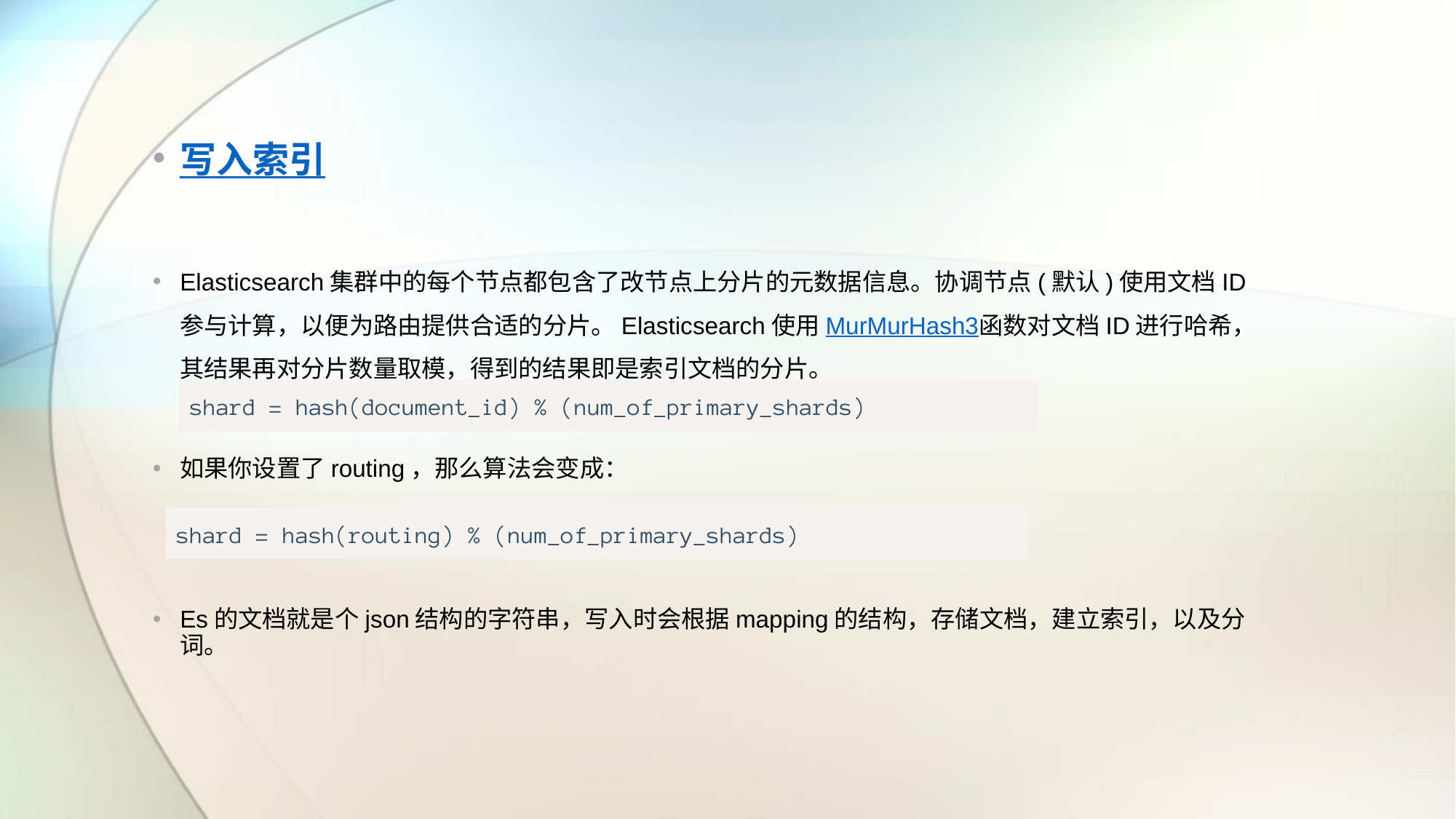

写入索引

Elasticsearch集群中的每个节点都包含了改节点上分片的元数据信息。协调节点(默认)使用文档ID参与计算，以便为路由提供合适的分片。Elasticsearch使用MurMurHash3函数对文档ID进行哈希，其结果再对分片数量取模，得到的结果即是索引文档的分片。

如果你设置了routing，那么算法会变成：

Es的文档就是个json结构的字符串，写入时会根据mapping的结构，存储文档，建立索引，以及分词。

shard = hash(document_id) % (num_of_primary_shards)
shard = hash(routing) % (num_of_primary_shards)